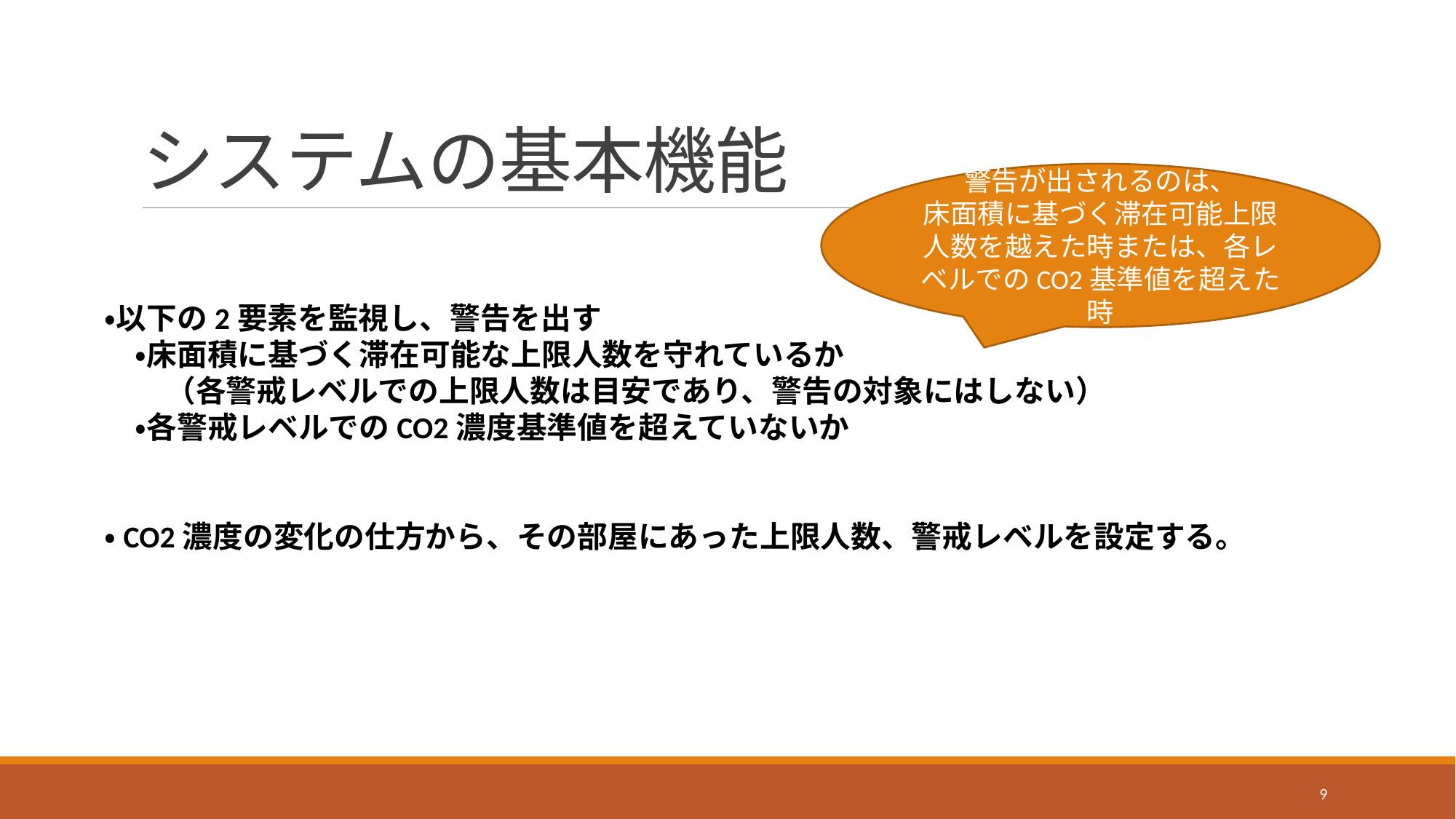

# システムの基本機能
警告が出されるのは、
床面積に基づく滞在可能上限人数を越えた時または、各レベルでのCO2基準値を超えた時
・以下の2要素を監視し、警告を出す
　・床面積に基づく滞在可能な上限人数を守れているか
　　（各警戒レベルでの上限人数は目安であり、警告の対象にはしない）
　・各警戒レベルでのCO2濃度基準値を超えていないか

・CO2濃度の変化の仕方から、その部屋にあった上限人数、警戒レベルを設定する。

9